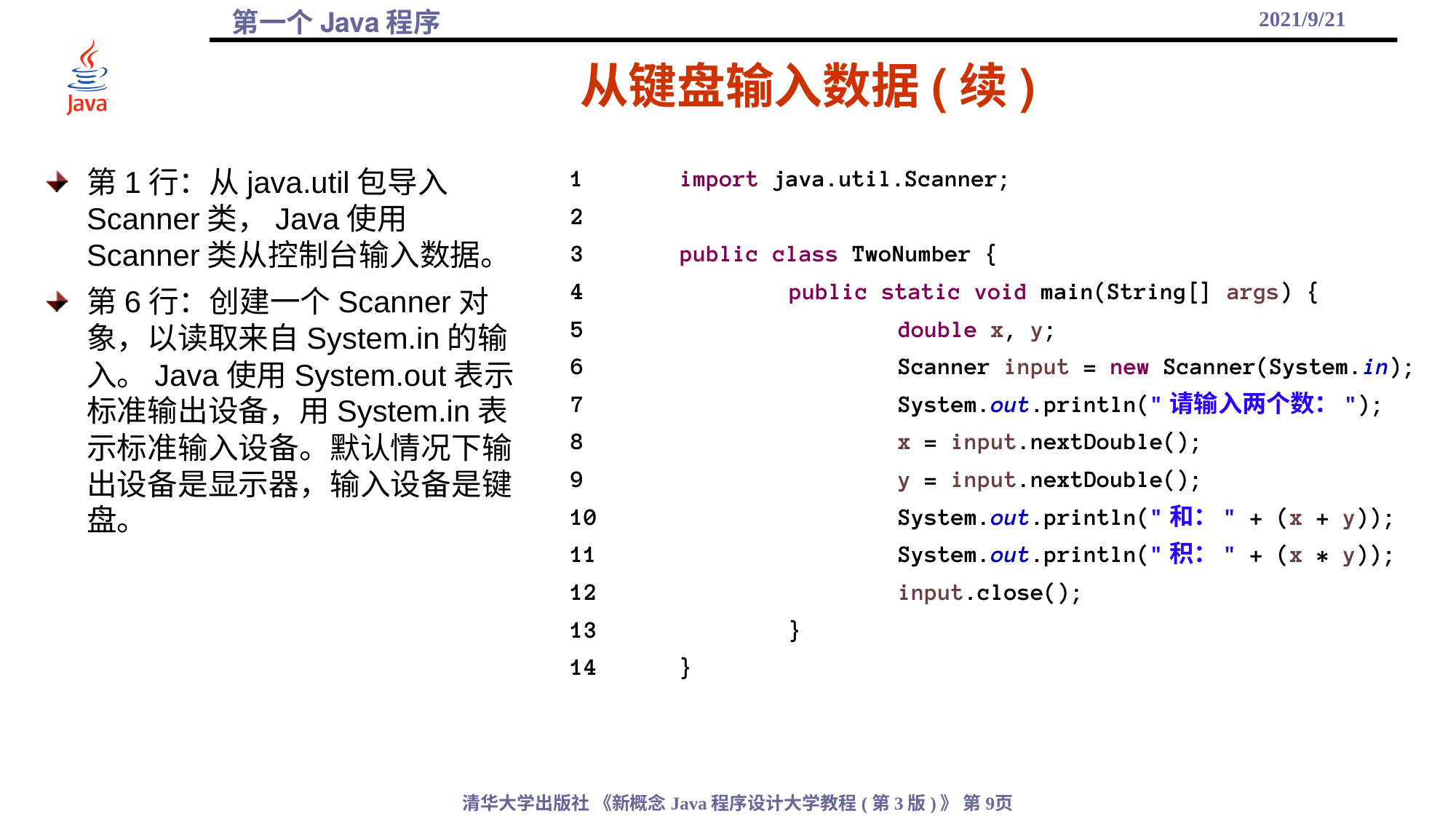

2021/9/21
# 从键盘输入数据(续)
第1行：从java.util包导入Scanner类，Java使用Scanner类从控制台输入数据。
第6行：创建一个Scanner对象，以读取来自System.in的输入。Java使用System.out表示标准输出设备，用System.in表示标准输入设备。默认情况下输出设备是显示器，输入设备是键盘。

1	import java.util.Scanner;
2
3	public class TwoNumber {
4		public static void main(String[] args) {
5			double x, y;
6			Scanner input = new Scanner(System.in);
7			System.out.println("请输入两个数：");
8			x = input.nextDouble();
9			y = input.nextDouble();
10			System.out.println("和：" + (x + y));
11			System.out.println("积：" + (x * y));
12			input.close();
13		}
14	}